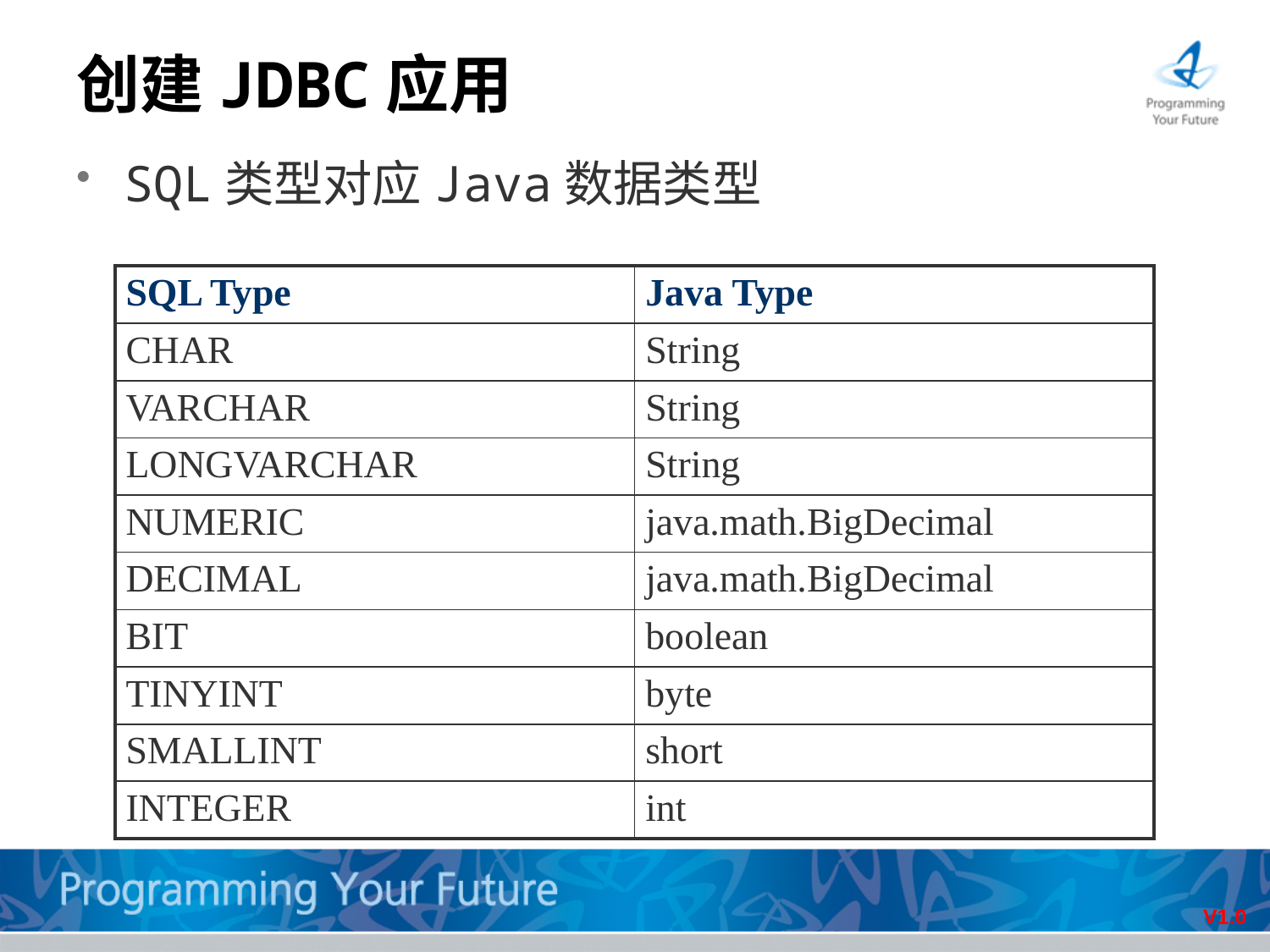

# 创建JDBC应用
SQL类型对应Java数据类型
| SQL Type | Java Type |
| --- | --- |
| CHAR | String |
| VARCHAR | String |
| LONGVARCHAR | String |
| NUMERIC | java.math.BigDecimal |
| DECIMAL | java.math.BigDecimal |
| BIT | boolean |
| TINYINT | byte |
| SMALLINT | short |
| INTEGER | int |